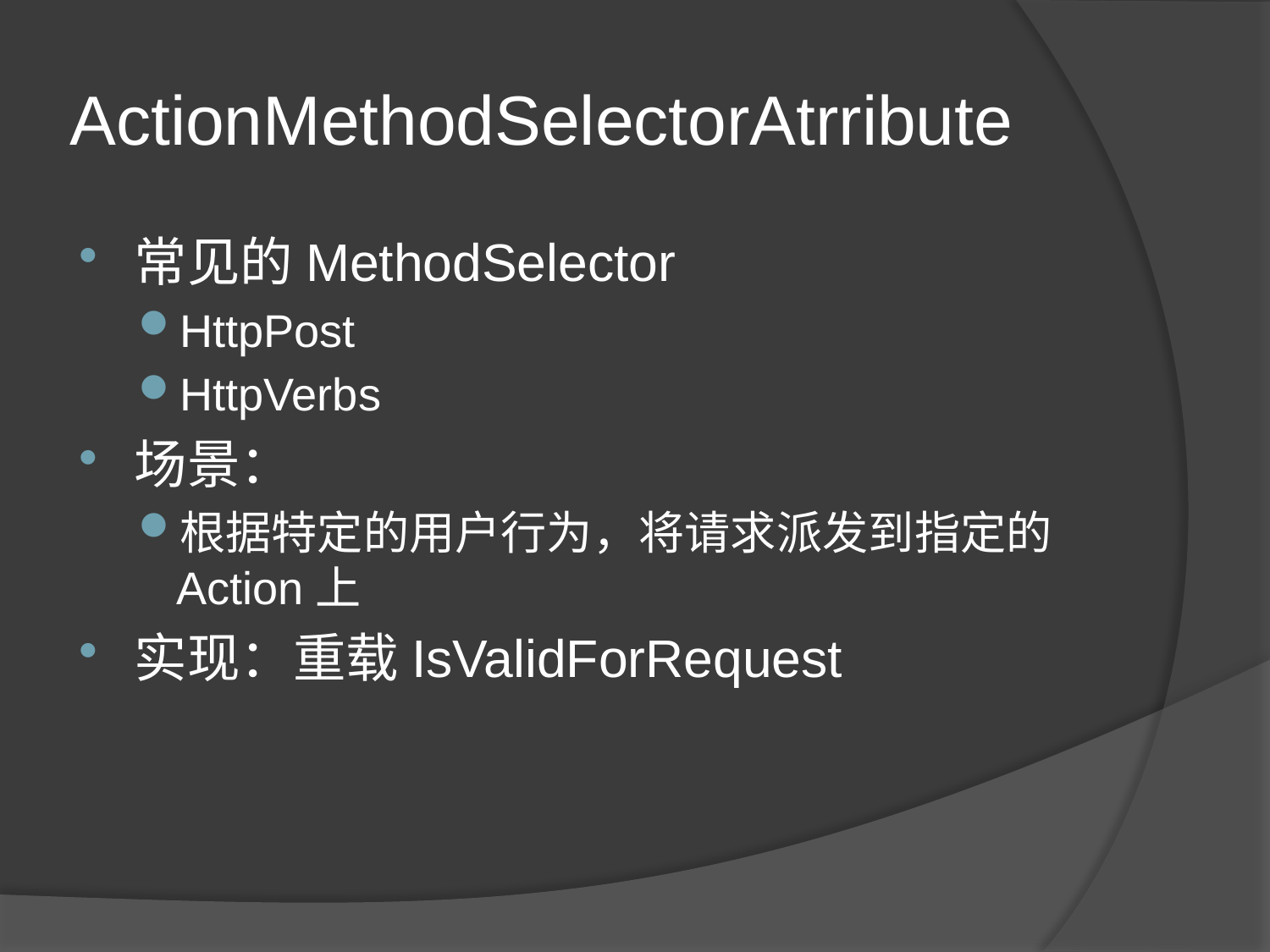

# ActionMethodSelectorAtrribute
常见的MethodSelector
HttpPost
HttpVerbs
场景：
根据特定的用户行为，将请求派发到指定的Action上
实现：重载IsValidForRequest